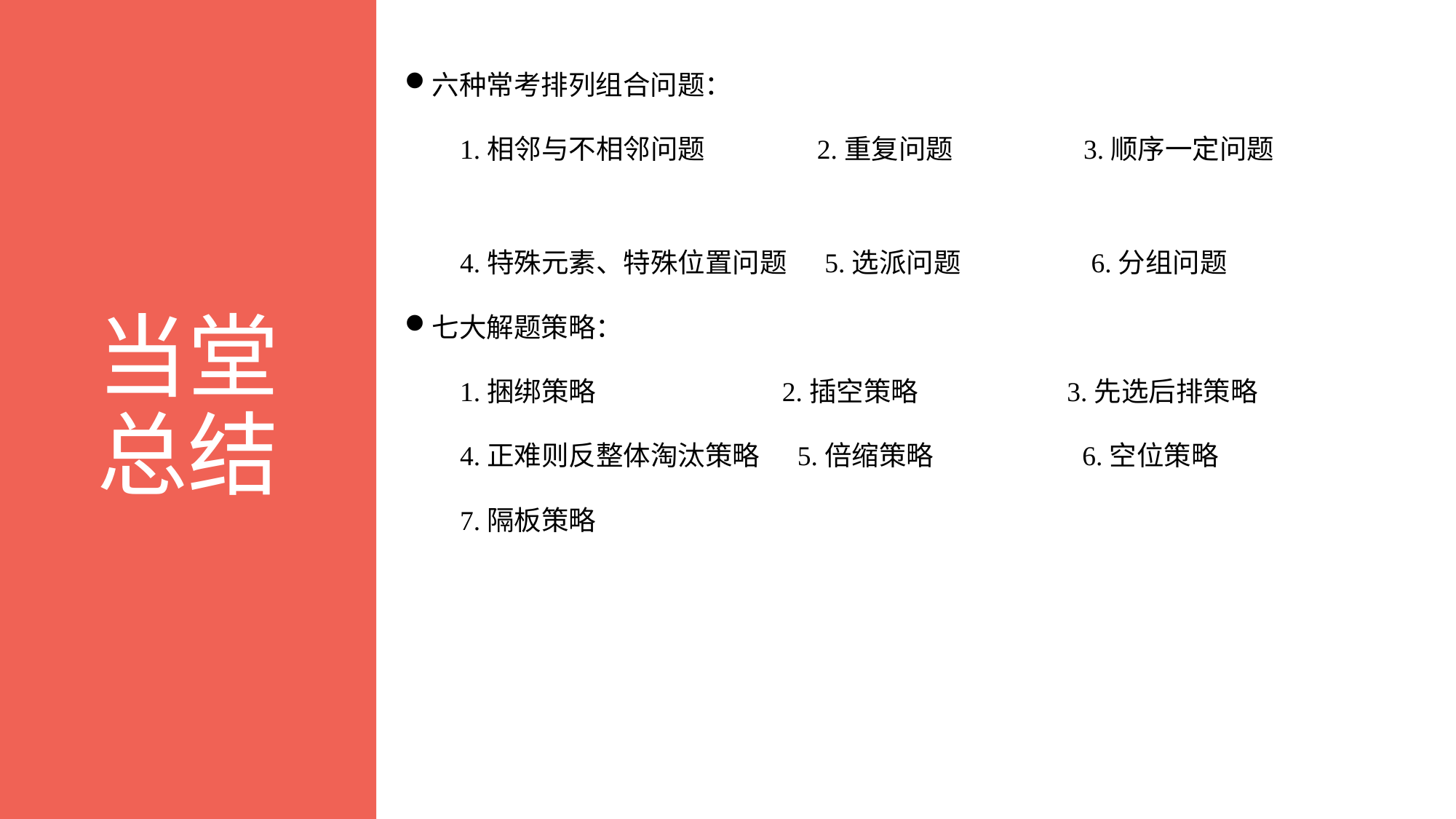

六种常考排列组合问题：
        1.相邻与不相邻问题                 2.重复问题                    3.顺序一定问题
        4.特殊元素、特殊位置问题     5.选派问题                    6.分组问题
七大解题策略：
        1.捆绑策略                             2.插空策略                       3.先选后排策略
        4.正难则反整体淘汰策略     5.倍缩策略                       6.空位策略
        7.隔板策略

当堂总结